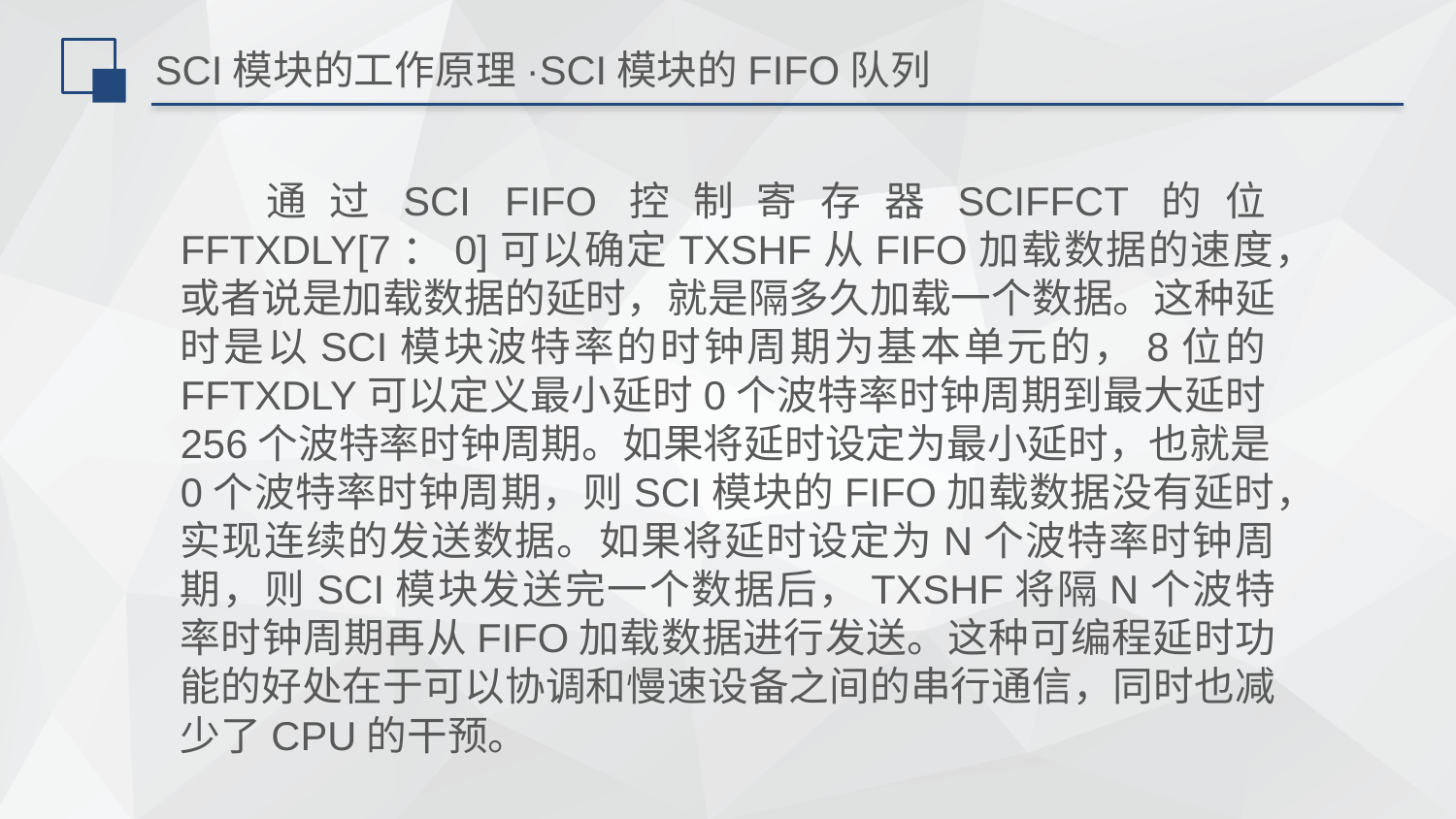

# SCI模块的工作原理·SCI模块的FIFO队列
通过SCI FIFO控制寄存器SCIFFCT的位FFTXDLY[7：0]可以确定TXSHF从FIFO加载数据的速度，或者说是加载数据的延时，就是隔多久加载一个数据。这种延时是以SCI模块波特率的时钟周期为基本单元的，8位的FFTXDLY可以定义最小延时0个波特率时钟周期到最大延时256个波特率时钟周期。如果将延时设定为最小延时，也就是0个波特率时钟周期，则SCI模块的FIFO加载数据没有延时，实现连续的发送数据。如果将延时设定为N个波特率时钟周期，则SCI模块发送完一个数据后，TXSHF将隔N个波特率时钟周期再从FIFO加载数据进行发送。这种可编程延时功能的好处在于可以协调和慢速设备之间的串行通信，同时也减少了CPU的干预。